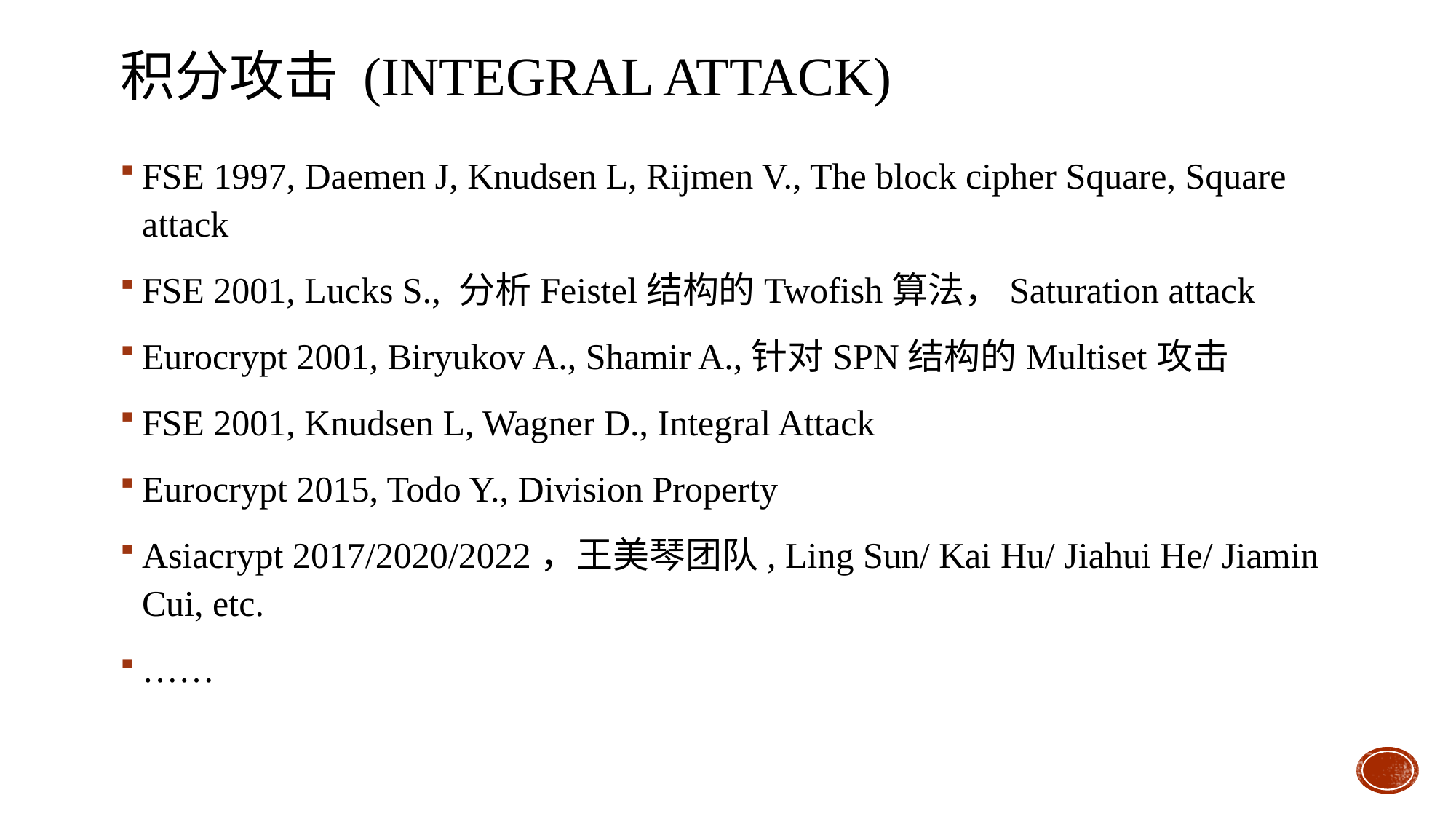

# 积分攻击 (Integral Attack)
FSE 1997, Daemen J, Knudsen L, Rijmen V., The block cipher Square, Square attack
FSE 2001, Lucks S., 分析Feistel结构的Twofish算法，Saturation attack
Eurocrypt 2001, Biryukov A., Shamir A.,针对SPN结构的Multiset攻击
FSE 2001, Knudsen L, Wagner D., Integral Attack
Eurocrypt 2015, Todo Y., Division Property
Asiacrypt 2017/2020/2022，王美琴团队, Ling Sun/ Kai Hu/ Jiahui He/ Jiamin Cui, etc.
……